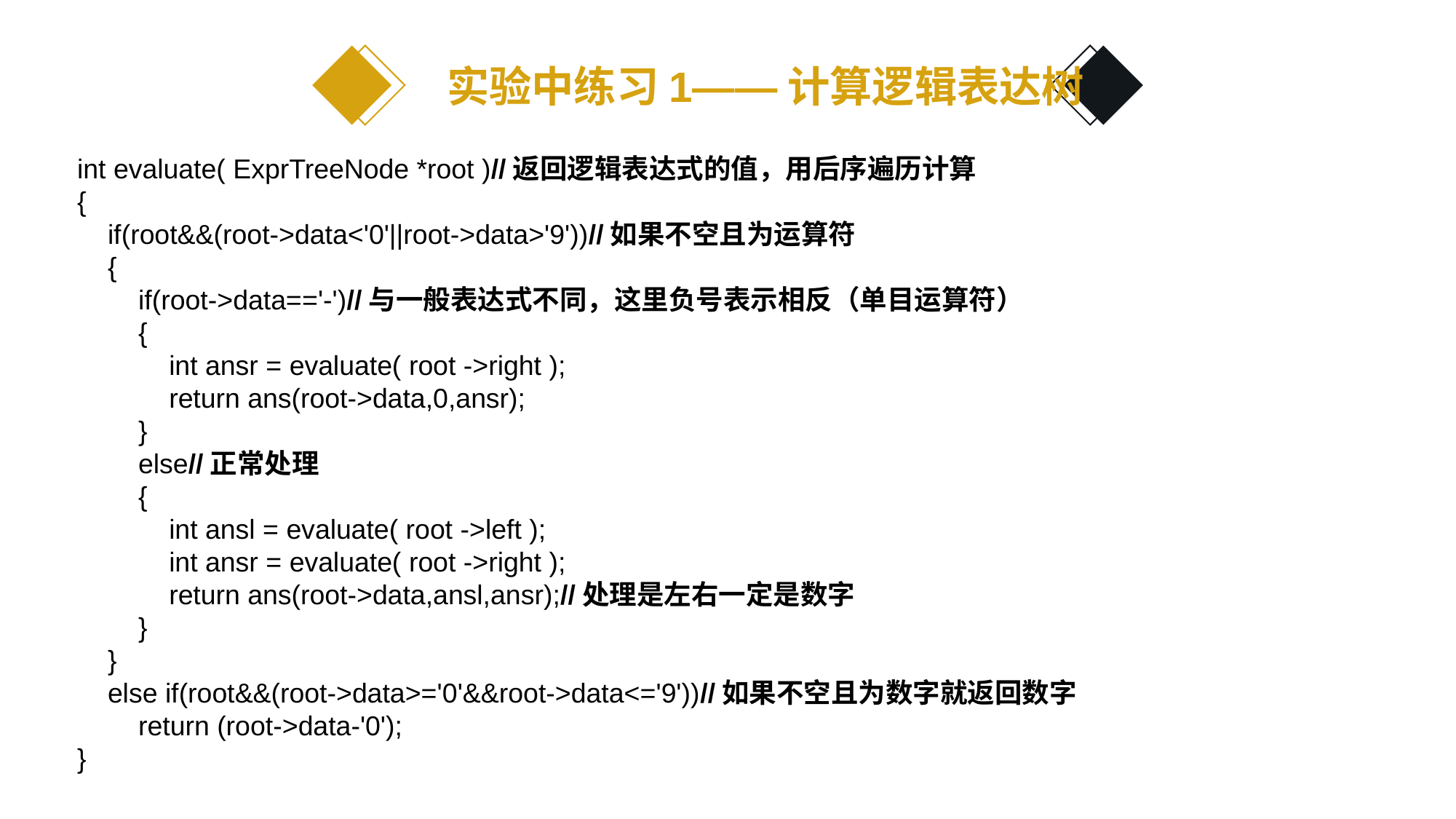

实验中练习1——计算逻辑表达树
int evaluate( ExprTreeNode *root )//返回逻辑表达式的值，用后序遍历计算
{
    if(root&&(root->data<'0'||root->data>'9'))//如果不空且为运算符
    {
        if(root->data=='-')//与一般表达式不同，这里负号表示相反（单目运算符）
        {
            int ansr = evaluate( root ->right );
            return ans(root->data,0,ansr);
        }
        else//正常处理
        {
            int ansl = evaluate( root ->left );
            int ansr = evaluate( root ->right );
            return ans(root->data,ansl,ansr);//处理是左右一定是数字
        }
    }
    else if(root&&(root->data>='0'&&root->data<='9'))//如果不空且为数字就返回数字
        return (root->data-'0');
}